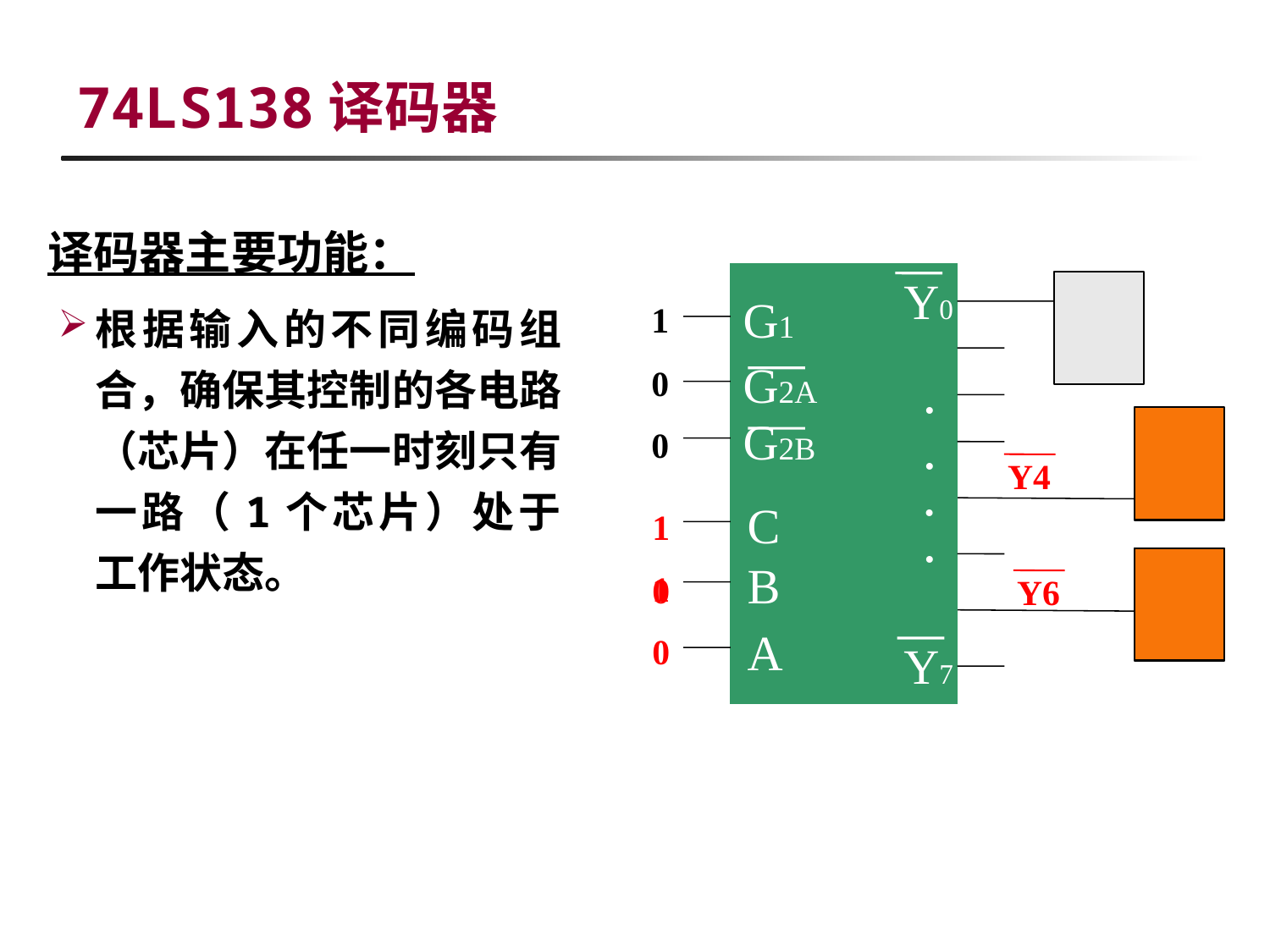

# 74LS138译码器
译码器主要功能：
根据输入的不同编码组合，确保其控制的各电路（芯片）在任一时刻只有一路（1个芯片）处于工作状态。

Y0

G1
1

G2A

0

   •

G2B
0

   •

C
   •

   •
B

A
Y7

Y4

1

1
0
Y6

0